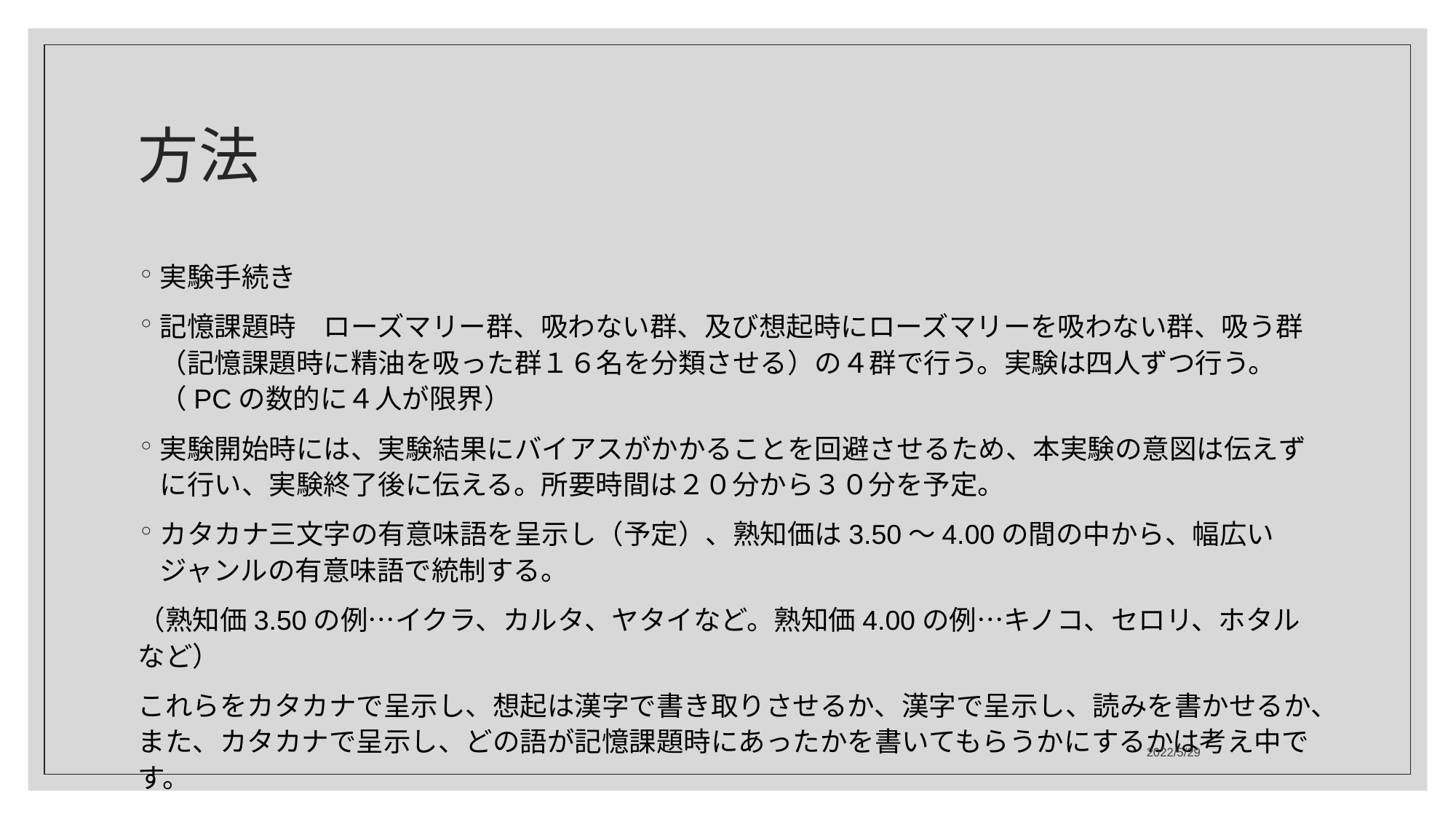

# 方法
実験手続き
記憶課題時　ローズマリー群、吸わない群、及び想起時にローズマリーを吸わない群、吸う群（記憶課題時に精油を吸った群１６名を分類させる）の４群で行う。実験は四人ずつ行う。（PCの数的に４人が限界）
実験開始時には、実験結果にバイアスがかかることを回避させるため、本実験の意図は伝えずに行い、実験終了後に伝える。所要時間は２０分から３０分を予定。
カタカナ三文字の有意味語を呈示し（予定）、熟知価は3.50～4.00の間の中から、幅広いジャンルの有意味語で統制する。
（熟知価3.50の例…イクラ、カルタ、ヤタイなど。熟知価4.00の例…キノコ、セロリ、ホタルなど）
これらをカタカナで呈示し、想起は漢字で書き取りさせるか、漢字で呈示し、読みを書かせるか、また、カタカナで呈示し、どの語が記憶課題時にあったかを書いてもらうかにするかは考え中です。
2022/5/29